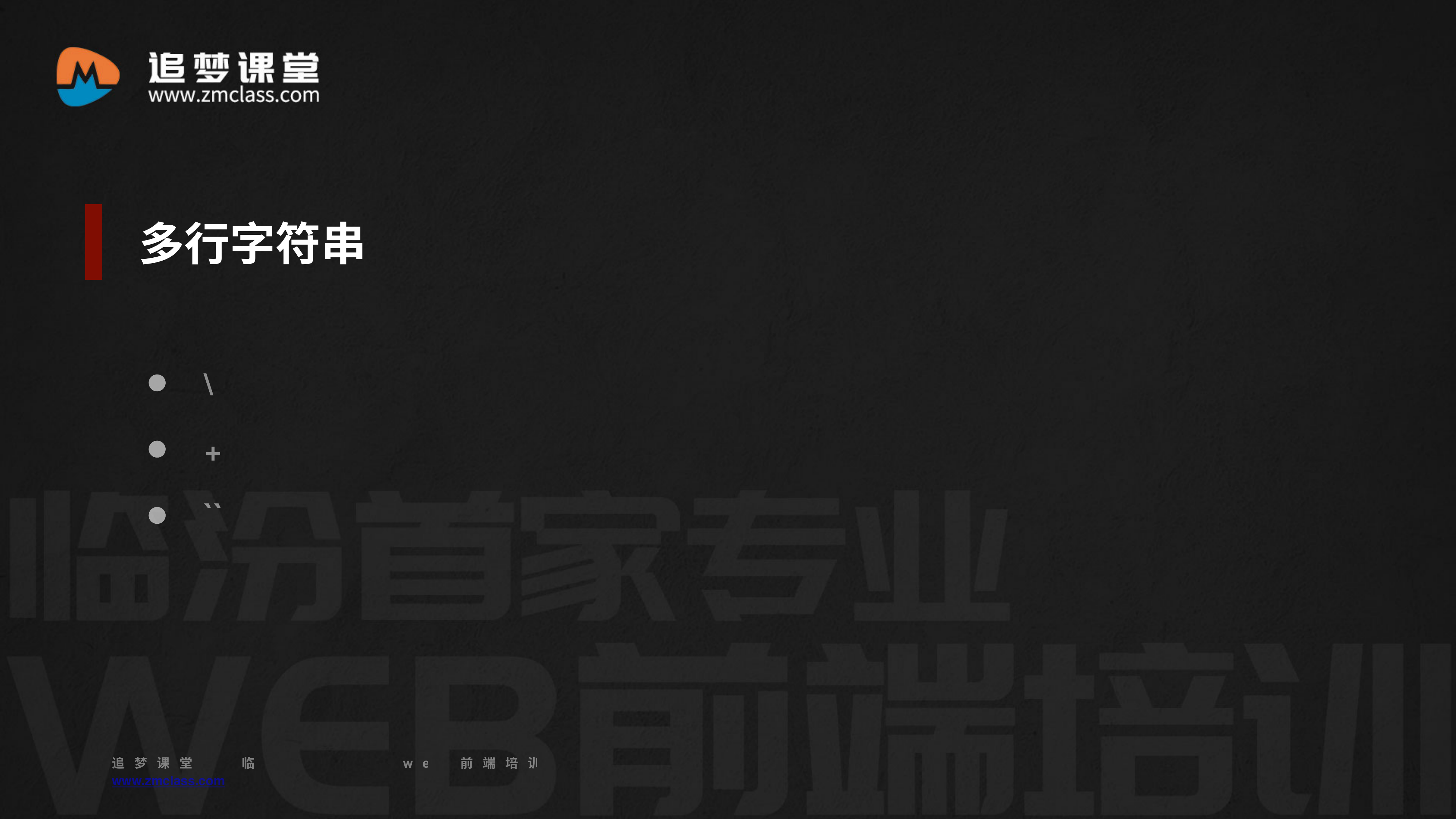

多行字符串
 \

 +

 ``

追梦课堂   临汾首家专业的web前端培训机构                                                          www.zmclass.com
17